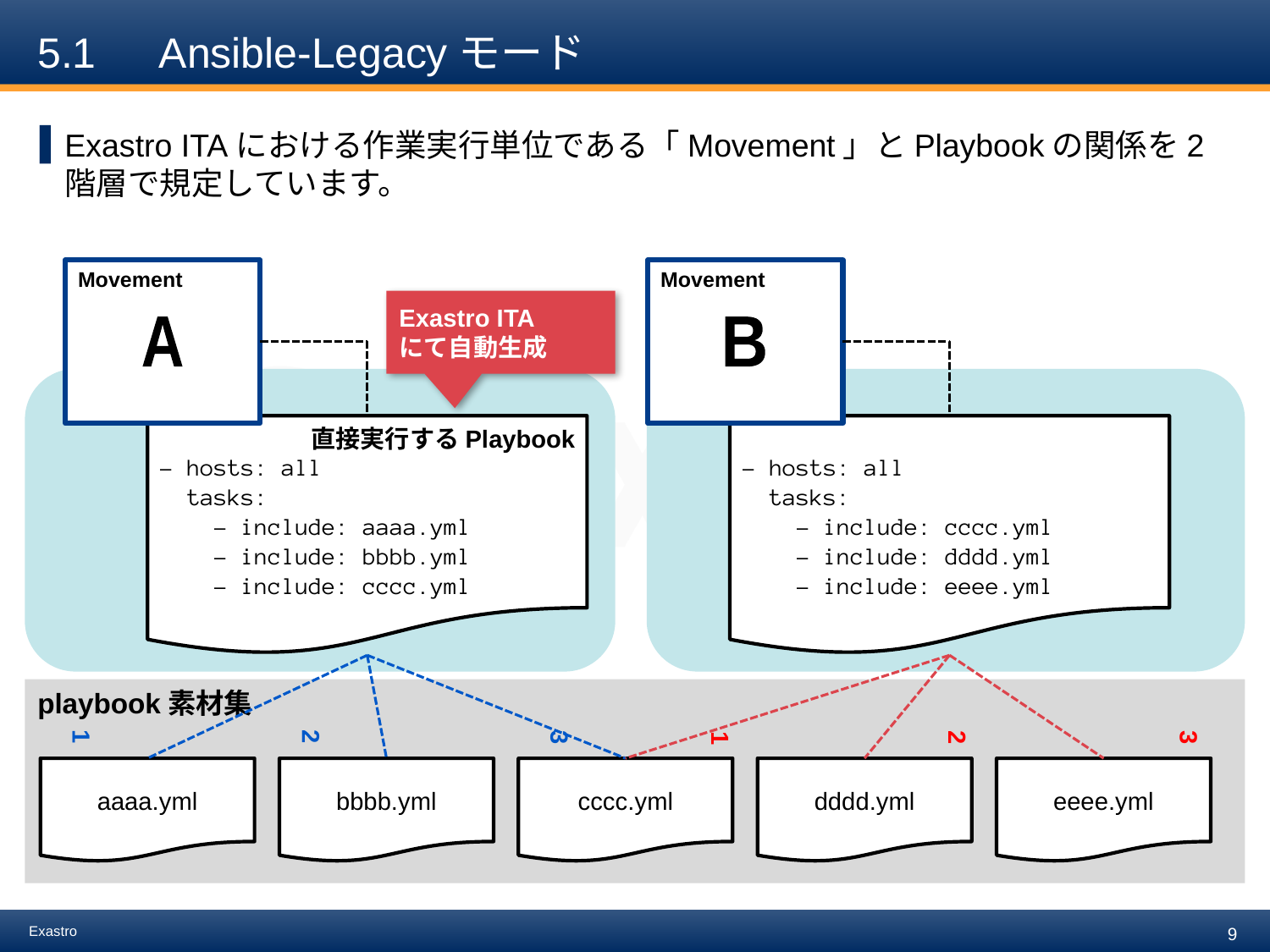

# 5.1　Ansible-Legacyモード
Exastro ITAにおける作業実行単位である「Movement」とPlaybookの関係を2階層で規定しています。
Movement
A
Movement
B
Exastro ITA
にて自動生成
1
1

- hosts: all
  tasks:
    - include: aaaa.yml
    - include: bbbb.yml
    - include: cccc.yml

- hosts: all
  tasks:
    - include: cccc.yml
    - include: dddd.yml
    - include: eeee.yml
直接実行するPlaybook
playbook素材集
1
2
3
2
3
1
aaaa.yml
bbbb.yml
cccc.yml
dddd.yml
eeee.yml